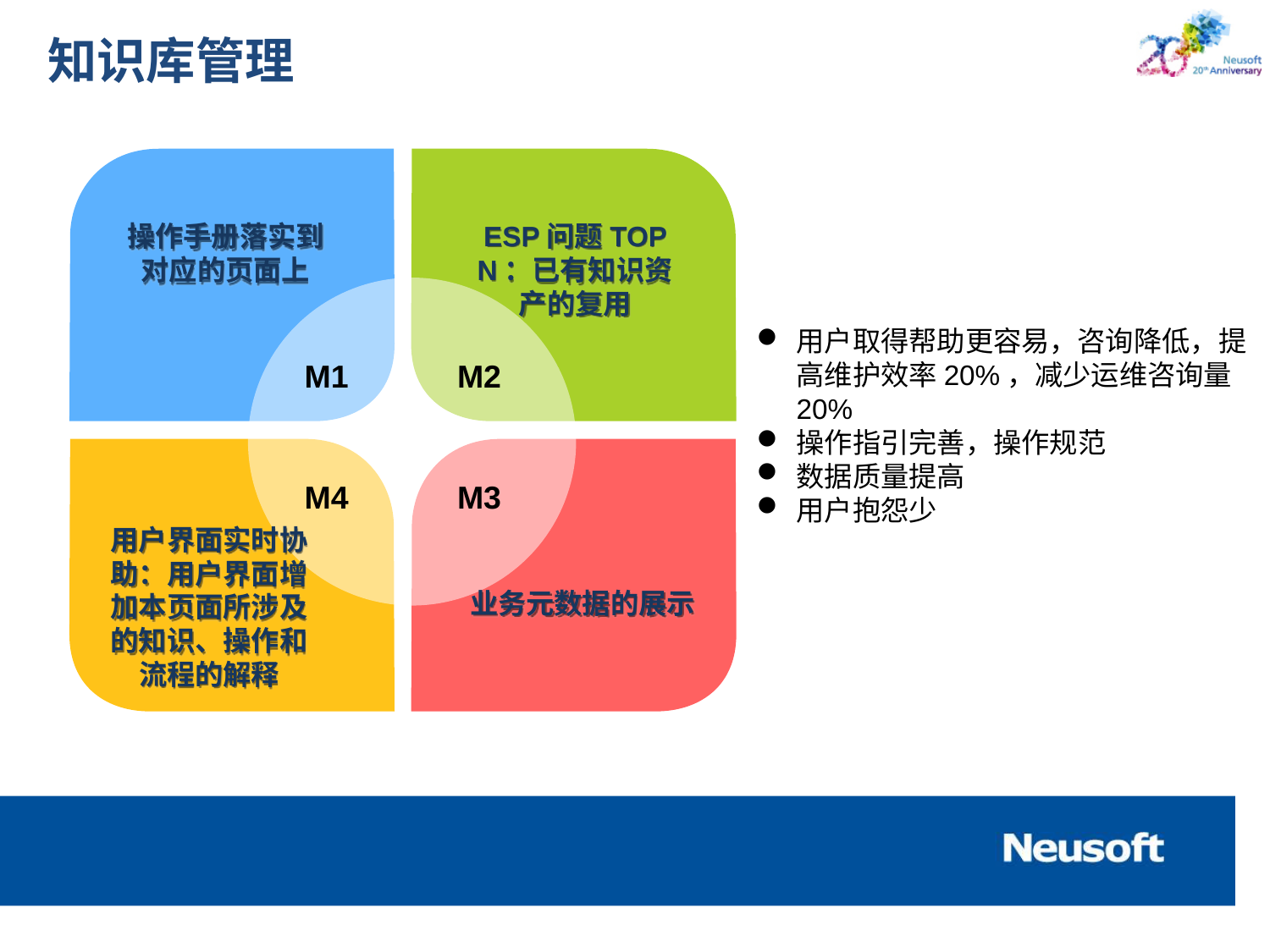

# 知识库管理

操作手册落实到对应的页面上
ESP问题TOP N：已有知识资产的复用

用户取得帮助更容易，咨询降低，提高维护效率20%，减少运维咨询量20%
操作指引完善，操作规范
数据质量提高
用户抱怨少
M1
M2

M4
M3
用户界面实时协助：用户界面增加本页面所涉及的知识、操作和流程的解释
业务元数据的展示